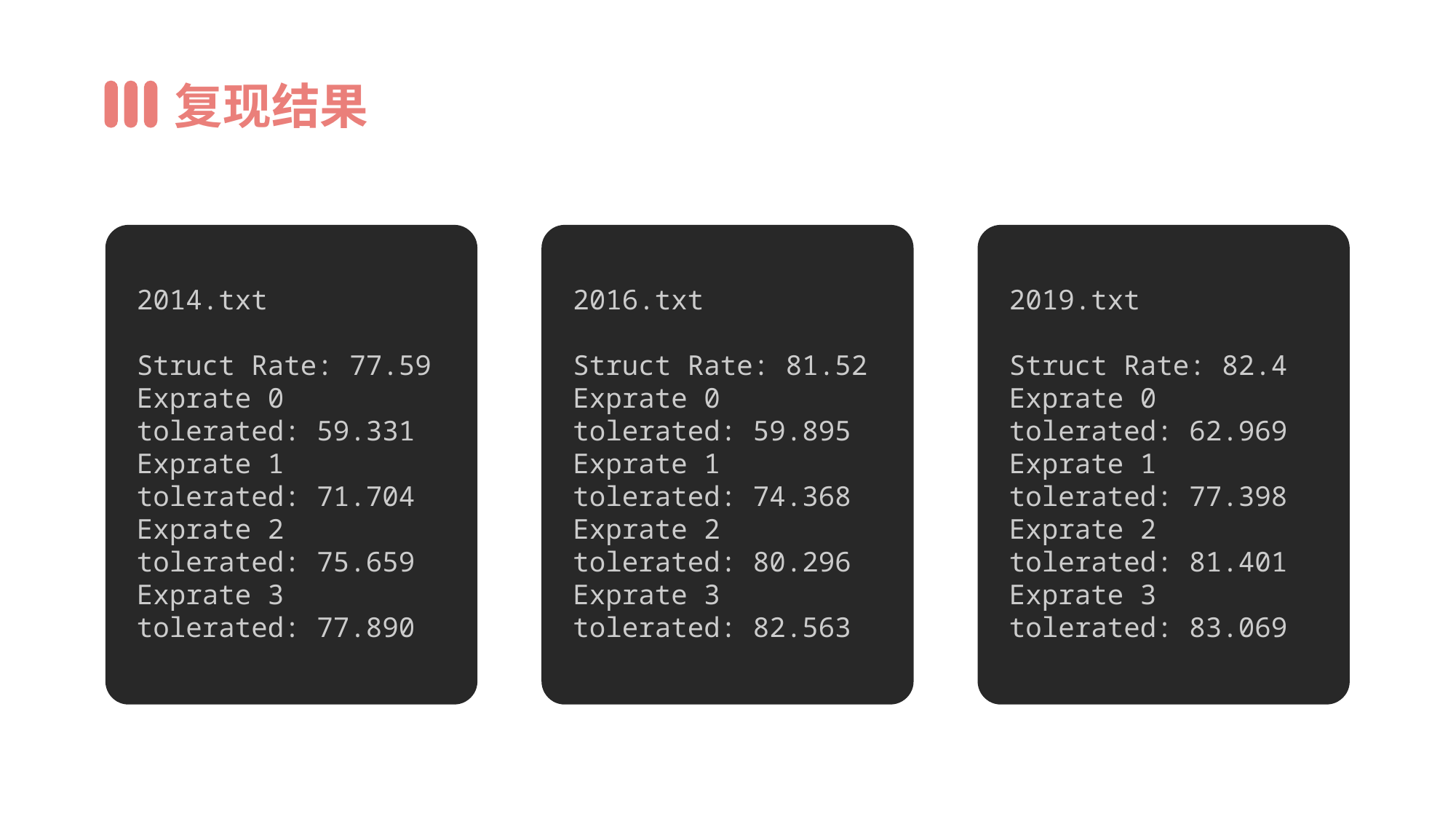

复现结果

2019.txt

Struct Rate: 82.4
Exprate 0 tolerated: 62.969
Exprate 1 tolerated: 77.398
Exprate 2 tolerated: 81.401
Exprate 3 tolerated: 83.069
2016.txt

Struct Rate: 81.52
Exprate 0 tolerated: 59.895
Exprate 1 tolerated: 74.368
Exprate 2 tolerated: 80.296
Exprate 3 tolerated: 82.563
2014.txt

Struct Rate: 77.59
Exprate 0 tolerated: 59.331
Exprate 1 tolerated: 71.704
Exprate 2 tolerated: 75.659
Exprate 3 tolerated: 77.890